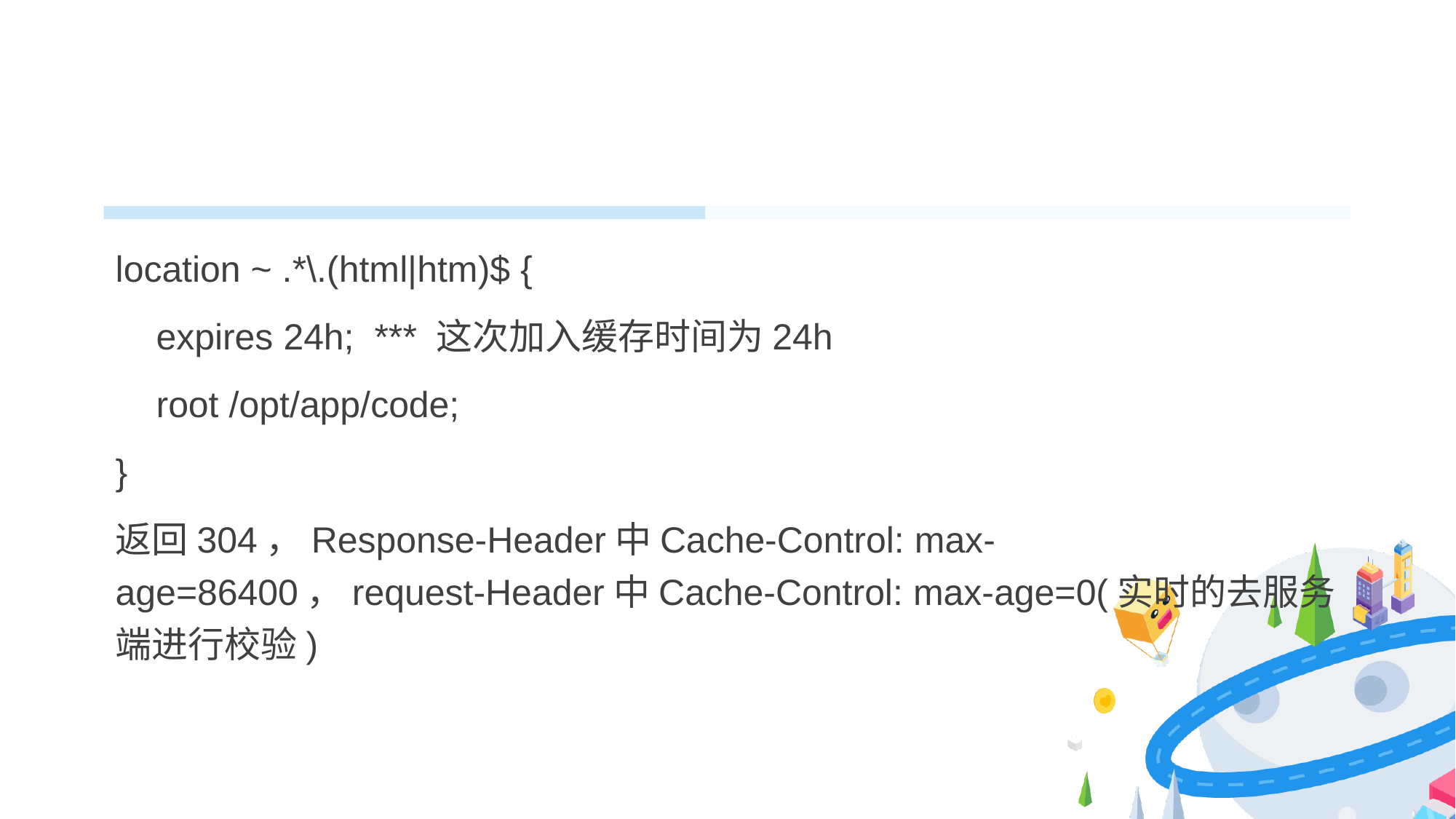

#
location ~ .*\.(html|htm)$ {
    expires 24h;  *** 这次加入缓存时间为24h
    root /opt/app/code;
}
返回304，Response-Header中Cache-Control: max-age=86400，request-Header中Cache-Control: max-age=0(实时的去服务端进行校验)